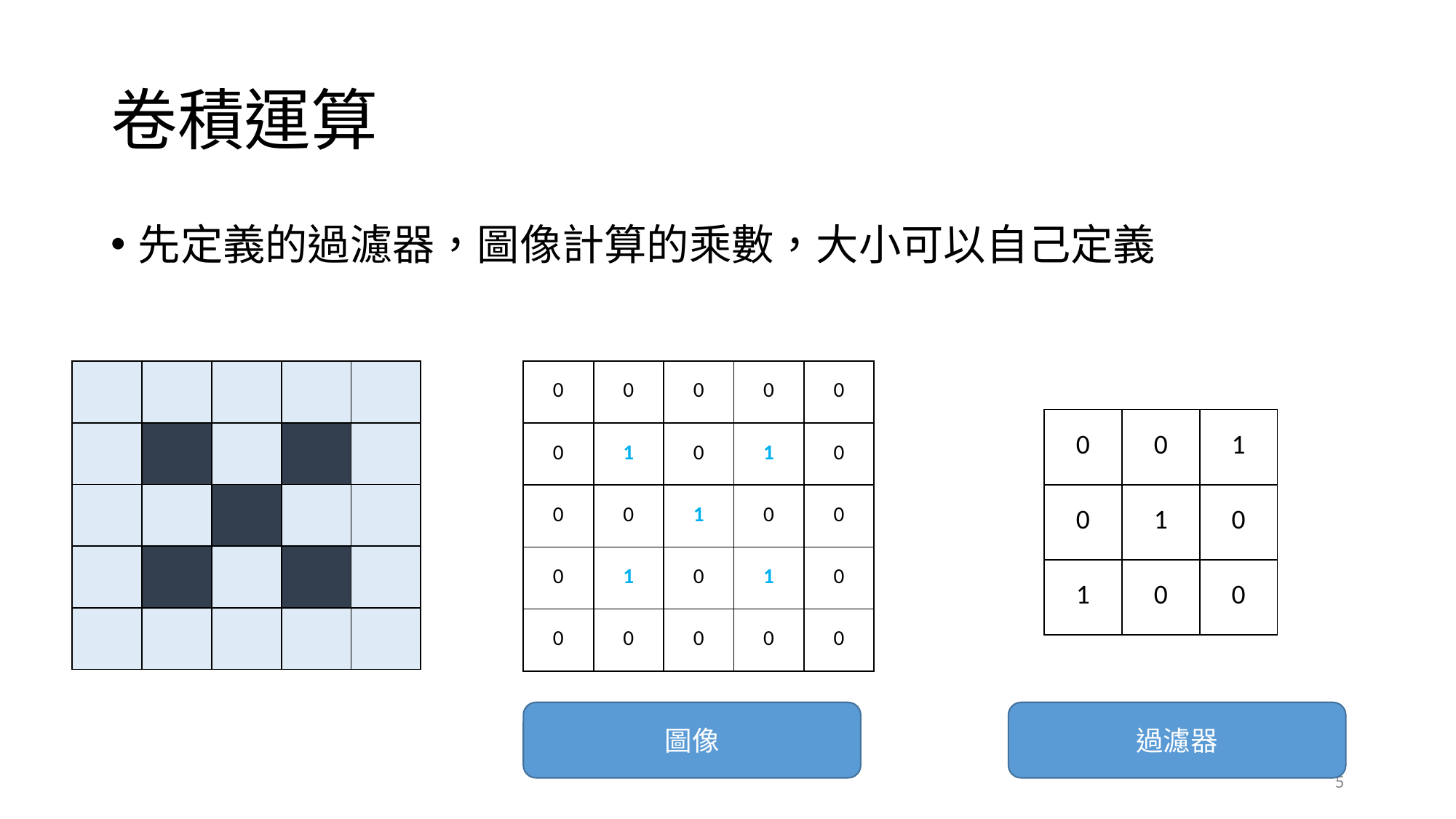

# 卷積運算
先定義的過濾器，圖像計算的乘數，大小可以自己定義
| 0 | 0 | 0 | 0 | 0 |
| --- | --- | --- | --- | --- |
| 0 | 1 | 0 | 1 | 0 |
| 0 | 0 | 1 | 0 | 0 |
| 0 | 1 | 0 | 1 | 0 |
| 0 | 0 | 0 | 0 | 0 |
|  |  |  |  |  |
| --- | --- | --- | --- | --- |
|  |  |  |  |  |
|  |  |  |  |  |
|  |  |  |  |  |
|  |  |  |  |  |
| 0 | 0 | 1 |
| --- | --- | --- |
| 0 | 1 | 0 |
| 1 | 0 | 0 |
圖像
過濾器
5